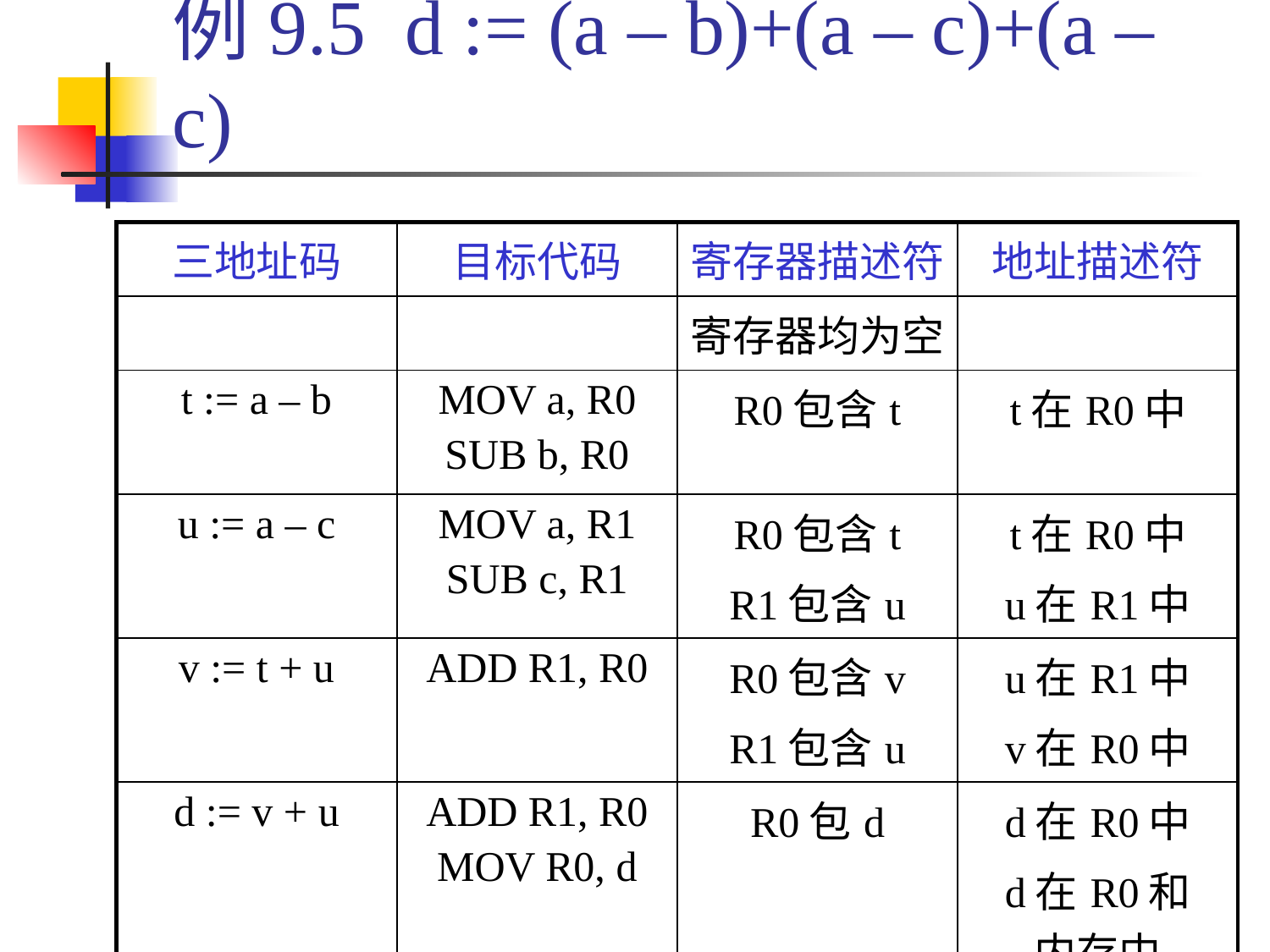

# 例9.5  d := (a – b)+(a – c)+(a – c)
| 三地址码 | 目标代码 | 寄存器描述符 | 地址描述符 |
| --- | --- | --- | --- |
|  |  | 寄存器均为空 |  |
| t := a – b | MOV a, R0 SUB b, R0 | R0包含t | t在R0中 |
| u := a – c | MOV a, R1 SUB c, R1 | R0包含t R1包含u | t在R0中 u在R1中 |
| v := t + u | ADD R1, R0 | R0包含v R1包含u | u在R1中 v在R0中 |
| d := v + u | ADD R1, R0 MOV R0, d | R0包d | d在R0中 d在R0和 内存中 |